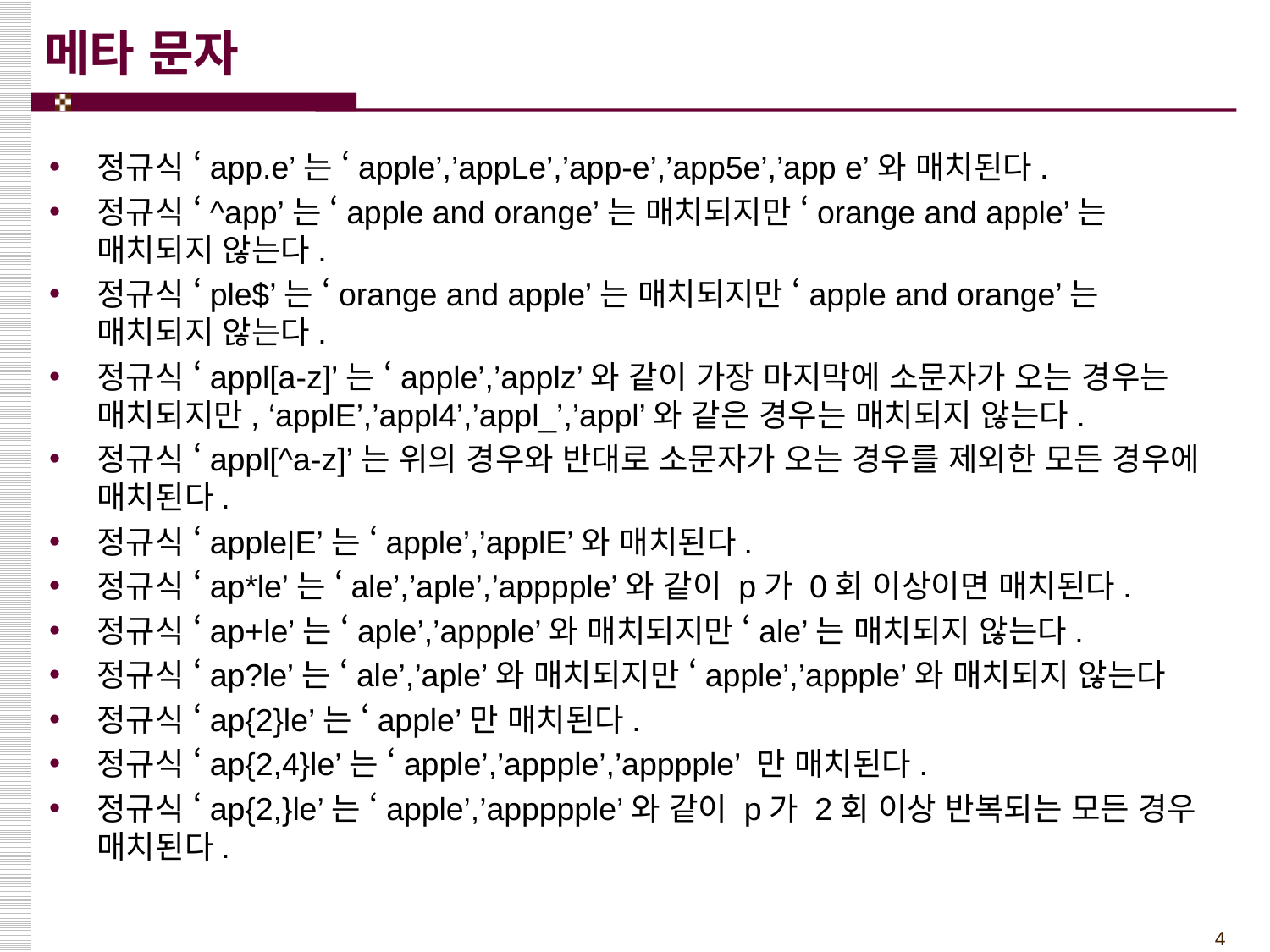

# 메타 문자
정규식 ‘app.e’는 ‘apple’,’appLe’,’app-e’,’app5e’,’app e’와 매치된다.
정규식 ‘^app’는 ‘apple and orange’는 매치되지만 ‘orange and apple’는 매치되지 않는다.
정규식 ‘ple$’는 ‘orange and apple’는 매치되지만 ‘apple and orange’는 매치되지 않는다.
정규식 ‘appl[a-z]’는 ‘apple’,’applz’와 같이 가장 마지막에 소문자가 오는 경우는 매치되지만, ‘applE’,’appl4’,’appl_’,’appl’와 같은 경우는 매치되지 않는다.
정규식 ‘appl[^a-z]’는 위의 경우와 반대로 소문자가 오는 경우를 제외한 모든 경우에 매치된다.
정규식 ‘apple|E’는 ‘apple’,’applE’와 매치된다.
정규식 ‘ap*le’는 ‘ale’,’aple’,’apppple’와 같이 p가 0회 이상이면 매치된다.
정규식 ‘ap+le’는 ‘aple’,’appple’와 매치되지만 ‘ale’는 매치되지 않는다.
정규식 ‘ap?le’는 ‘ale’,’aple’와 매치되지만 ‘apple’,’appple’와 매치되지 않는다
정규식 ‘ap{2}le’는 ‘apple’만 매치된다.
정규식 ‘ap{2,4}le’는 ‘apple’,’appple’,’apppple’ 만 매치된다.
정규식 ‘ap{2,}le’는 ‘apple’,’appppple’와 같이 p가 2회 이상 반복되는 모든 경우 매치된다.